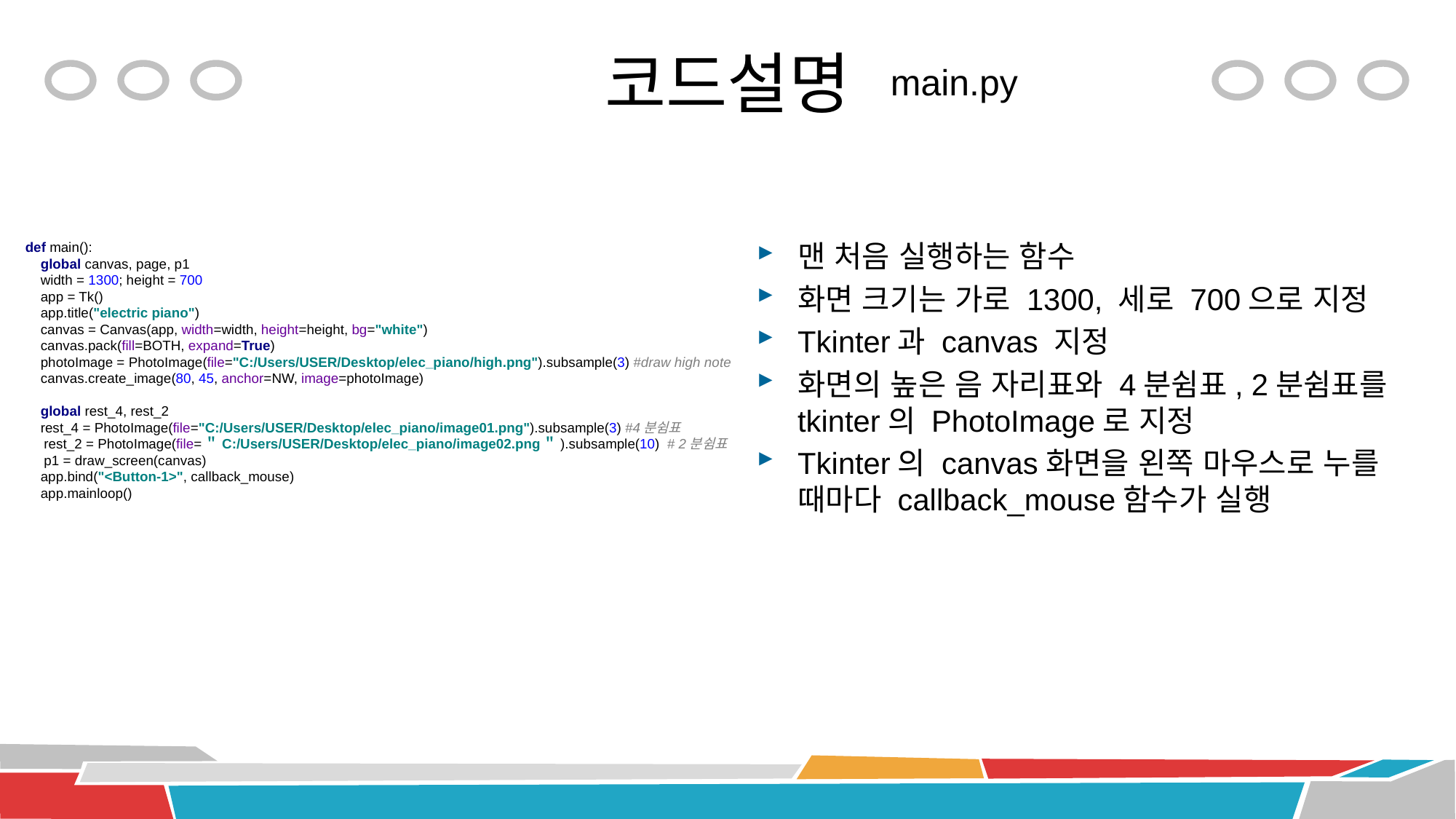

# 코드설명
main.py
def main():
    global canvas, page, p1
    width = 1300; height = 700
    app = Tk()
    app.title("electric piano")
    canvas = Canvas(app, width=width, height=height, bg="white")
    canvas.pack(fill=BOTH, expand=True)
    photoImage = PhotoImage(file="C:/Users/USER/Desktop/elec_piano/high.png").subsample(3) #draw high note
    canvas.create_image(80, 45, anchor=NW, image=photoImage)
    global rest_4, rest_2
    rest_4 = PhotoImage(file="C:/Users/USER/Desktop/elec_piano/image01.png").subsample(3) #4분쉼표
    rest_2 = PhotoImage(file=＂C:/Users/USER/Desktop/elec_piano/image02.png＂).subsample(10)  # 2분쉼표
    p1 = draw_screen(canvas)
    app.bind("<Button-1>", callback_mouse)
    app.mainloop()
맨 처음 실행하는 함수
화면 크기는 가로 1300, 세로 700으로 지정
Tkinter과 canvas 지정
화면의 높은 음 자리표와 4분쉼표, 2분쉼표를 tkinter의 PhotoImage로 지정
Tkinter의 canvas화면을 왼쪽 마우스로 누를 때마다 callback_mouse함수가 실행